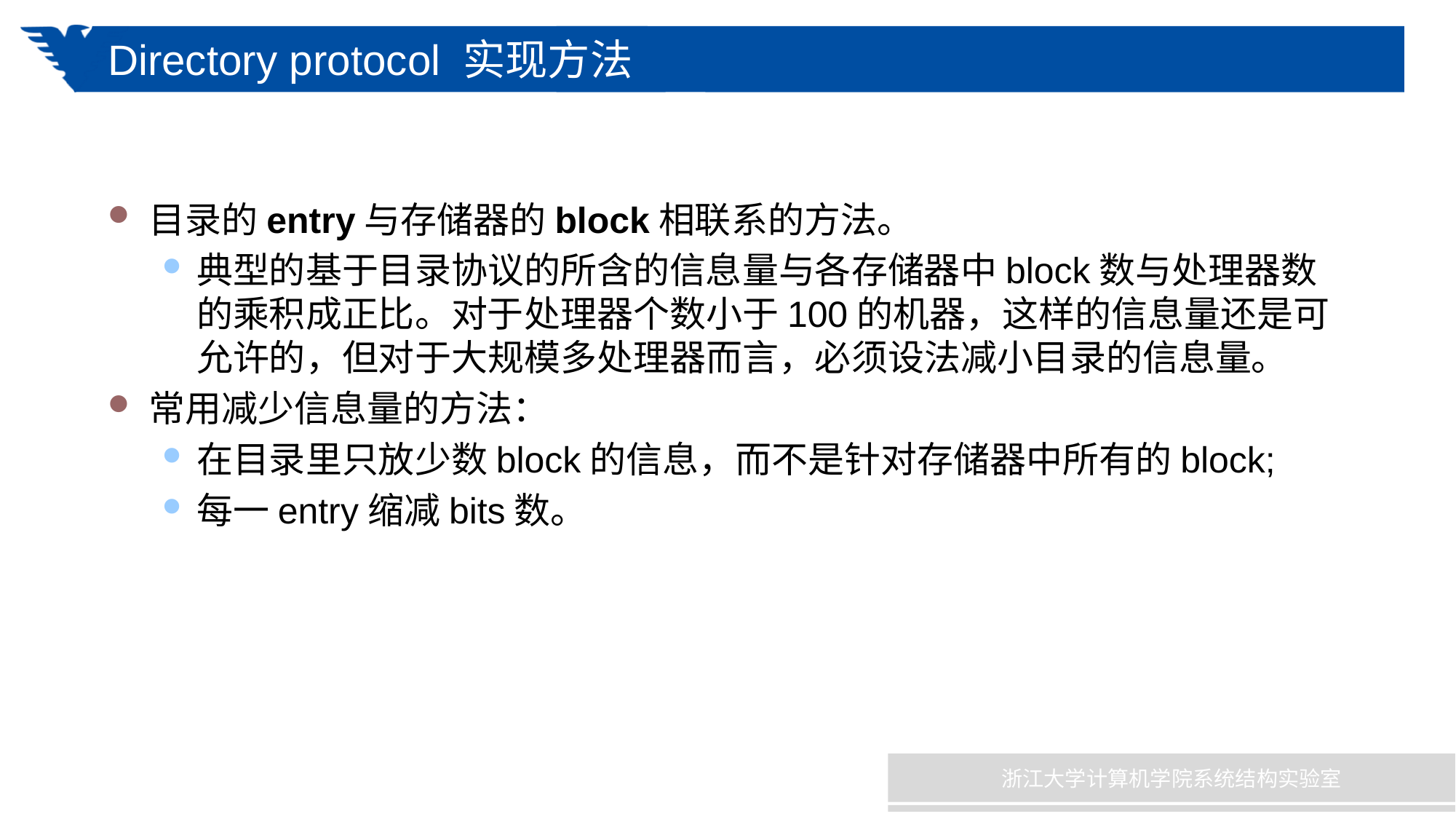

# Directory protocol 实现方法
目录的entry与存储器的block相联系的方法。
典型的基于目录协议的所含的信息量与各存储器中block数与处理器数的乘积成正比。对于处理器个数小于100的机器，这样的信息量还是可允许的，但对于大规模多处理器而言，必须设法减小目录的信息量。
常用减少信息量的方法：
在目录里只放少数block的信息，而不是针对存储器中所有的block;
每一entry缩减bits数。